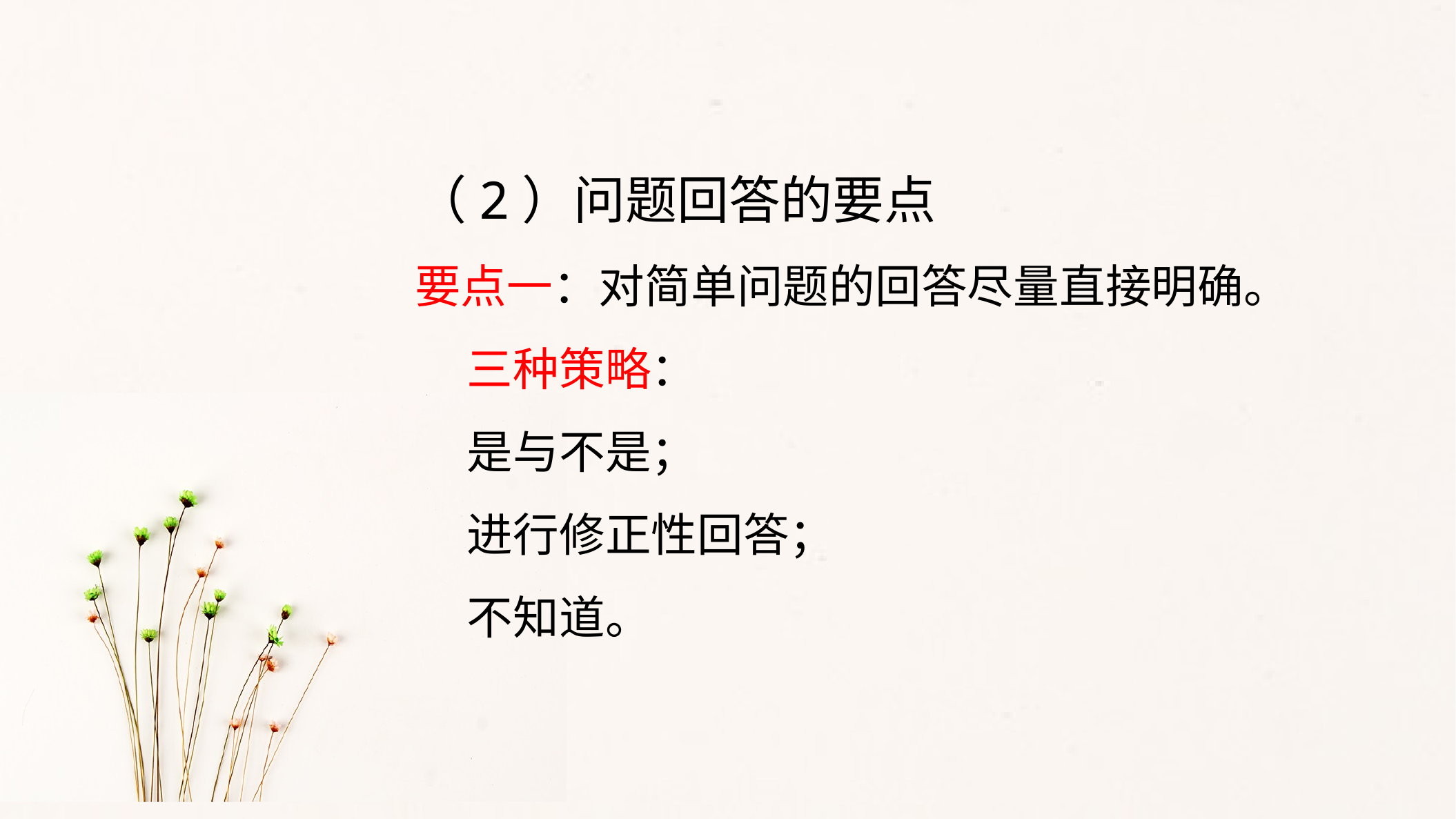

（2）问题回答的要点
要点一：对简单问题的回答尽量直接明确。
    三种策略：
    是与不是；
    进行修正性回答；
    不知道。